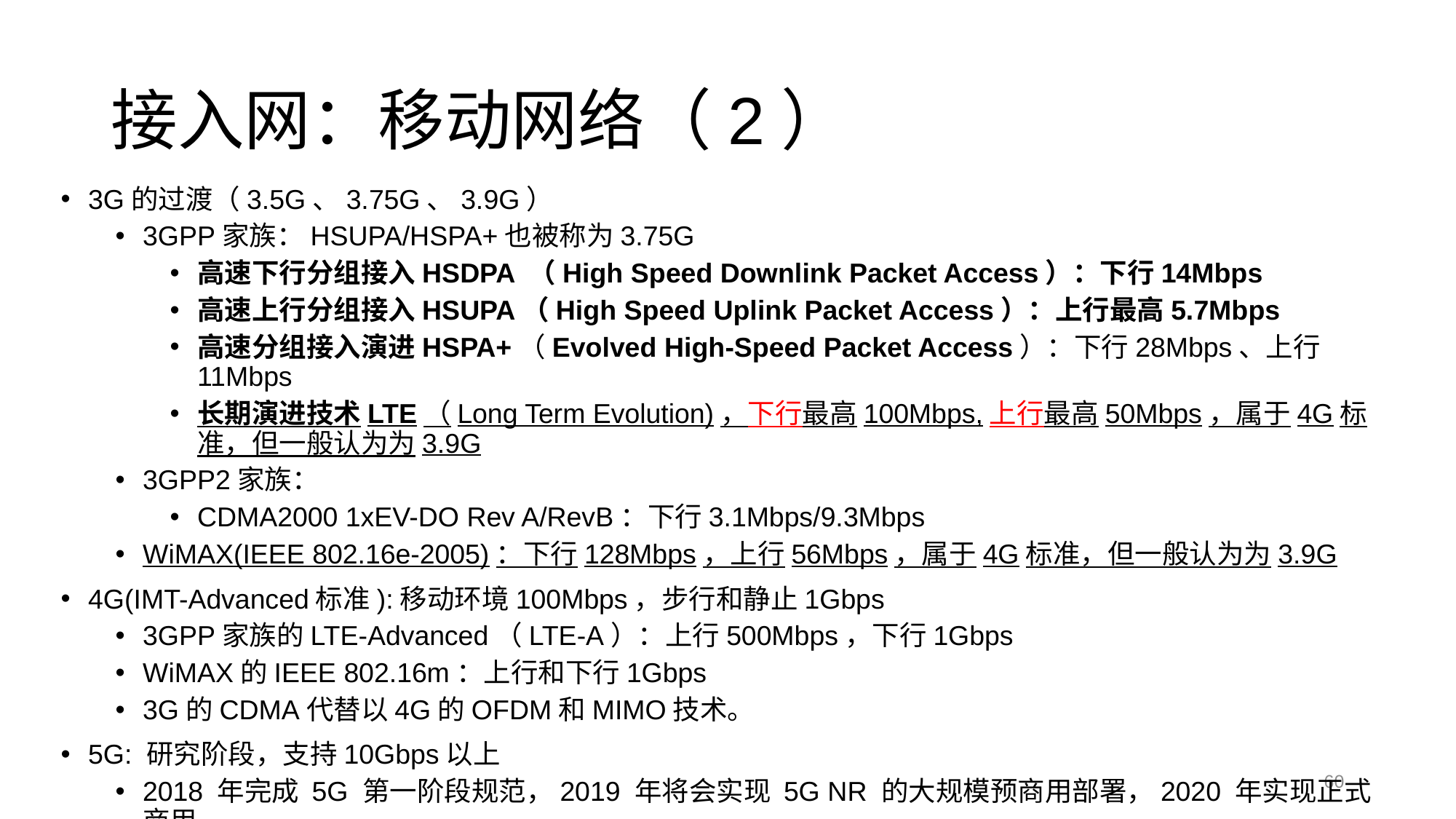

# 接入网：移动网络（2）
3G的过渡（3.5G、3.75G、3.9G）
3GPP家族：HSUPA/HSPA+也被称为3.75G
高速下行分组接入HSDPA （High Speed Downlink Packet Access）：下行14Mbps
高速上行分组接入HSUPA（High Speed Uplink Packet Access）：上行最高5.7Mbps
高速分组接入演进HSPA+（Evolved High-Speed Packet Access）：下行28Mbps、上行11Mbps
长期演进技术LTE（Long Term Evolution)，下行最高100Mbps,上行最高50Mbps，属于4G标准，但一般认为为3.9G
3GPP2家族：
CDMA2000 1xEV-DO Rev A/RevB：下行3.1Mbps/9.3Mbps
WiMAX(IEEE 802.16e-2005)：下行128Mbps，上行56Mbps，属于4G标准，但一般认为为3.9G
4G(IMT-Advanced标准):移动环境100Mbps，步行和静止1Gbps
3GPP家族的LTE-Advanced（LTE-A）：上行500Mbps，下行1Gbps
WiMAX的IEEE 802.16m：上行和下行1Gbps
3G的CDMA代替以4G的OFDM和MIMO技术。
5G: 研究阶段，支持10Gbps以上
2018 年完成 5G 第一阶段规范，2019 年将会实现 5G NR 的大规模预商用部署，2020 年实现正式商用
60